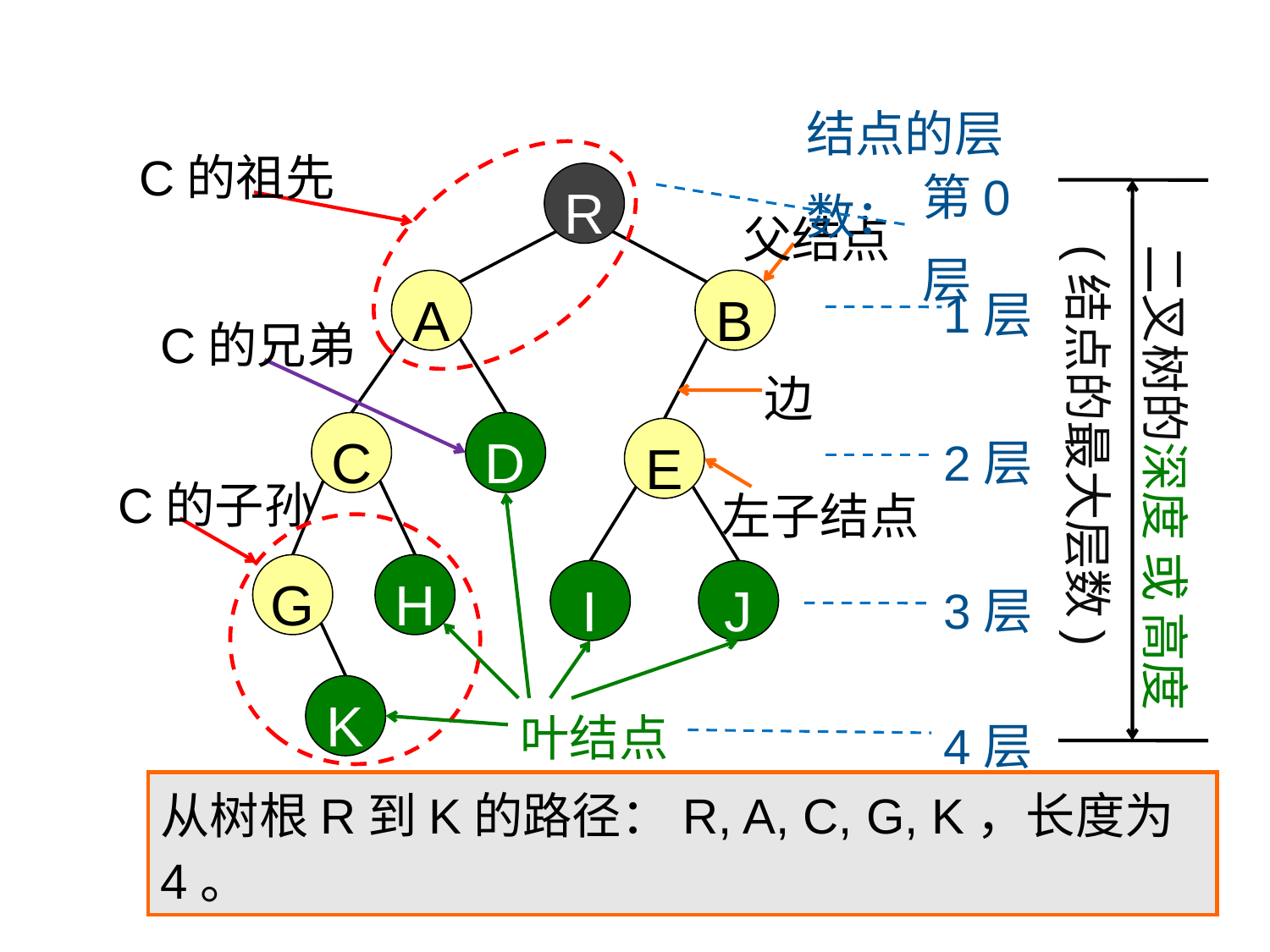

结点的层数：
C的祖先
第0层
R

父结点
二叉树的深度 或 高度
(结点的最大层数)
1层
A
B
C的兄弟
边
2层
C
D
E
C的子孙
左子结点

3层
G
H
I
J
K
叶结点
4层
从树根R到K的路径：R, A, C, G, K，长度为4。